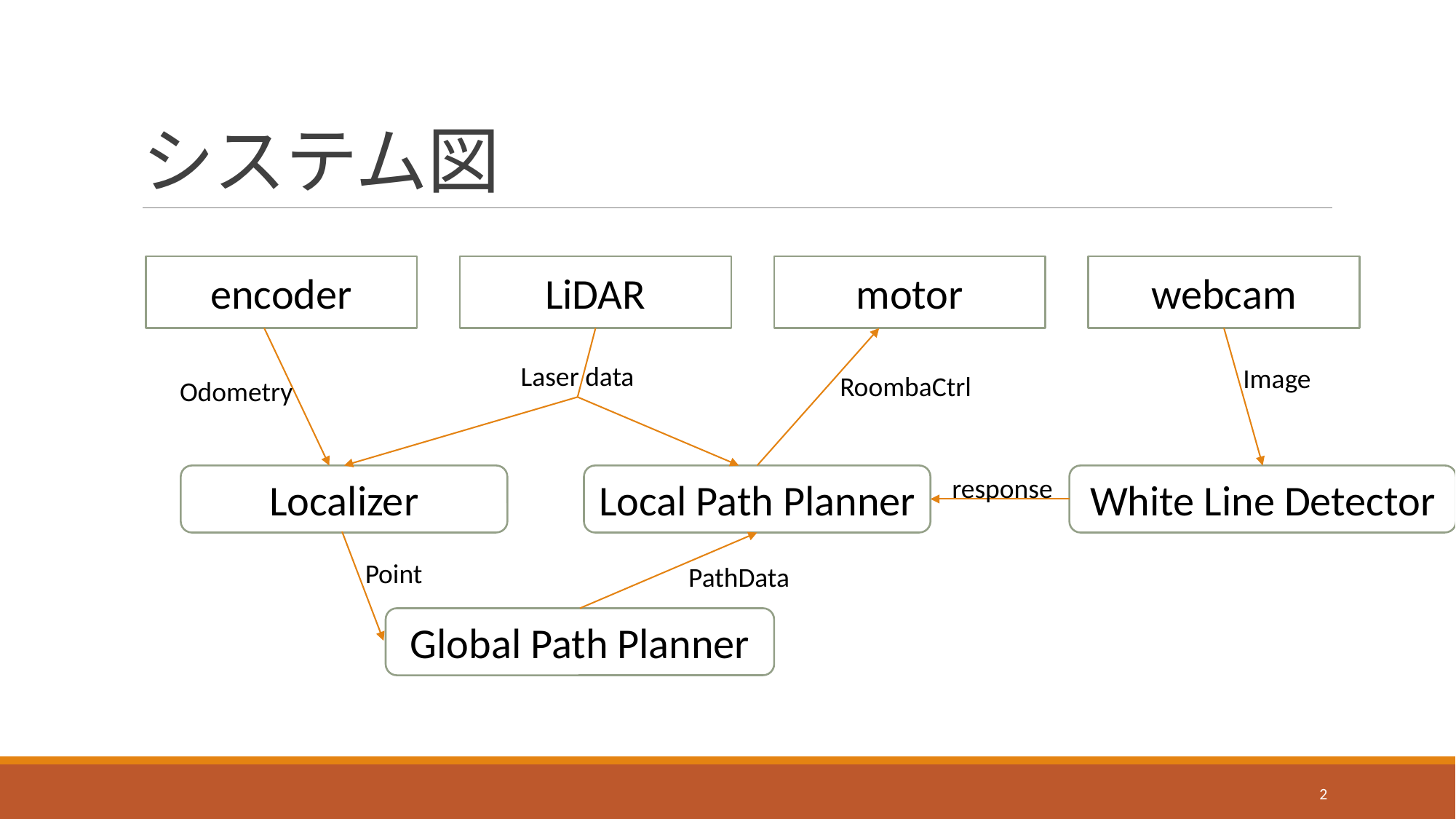

# システム図
encoder
motor
webcam
LiDAR
Laser data
Image
RoombaCtrl
Odometry
response
Localizer
Local Path Planner
White Line Detector
Point
PathData
Global Path Planner
2